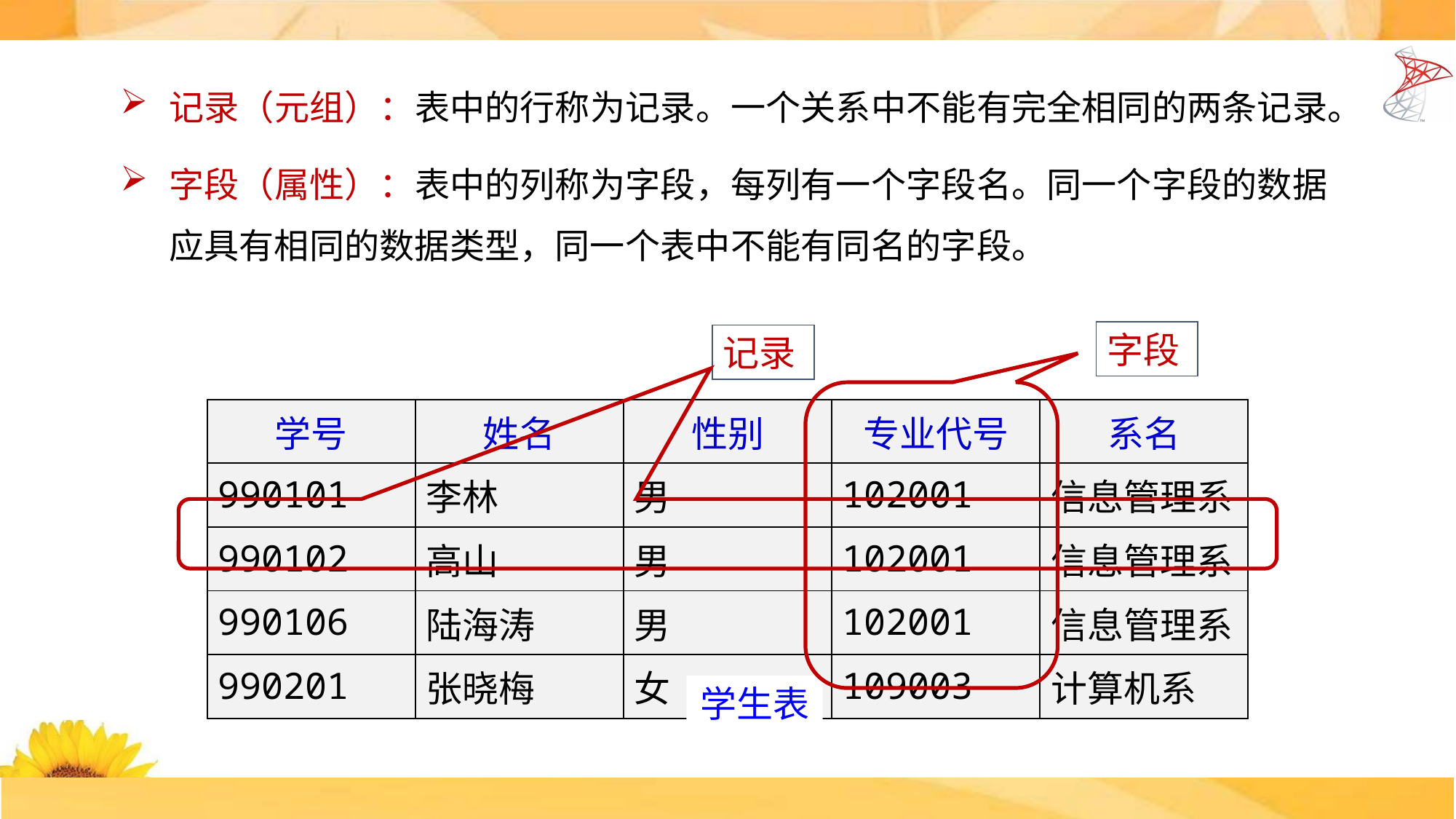

记录（元组）：表中的行称为记录。一个关系中不能有完全相同的两条记录。
字段（属性）：表中的列称为字段，每列有一个字段名。同一个字段的数据应具有相同的数据类型，同一个表中不能有同名的字段。

字段

记录

| 学号 | 姓名 | 性别 | 专业代号 | 系名 |
| --- | --- | --- | --- | --- |
| 990101 | 李林 | 男 | 102001 | 信息管理系 |
| 990102 | 高山 | 男 | 102001 | 信息管理系 |
| 990106 | 陆海涛 | 男 | 102001 | 信息管理系 |
| 990201 | 张晓梅 | 女 | 109003 | 计算机系 |
学生表